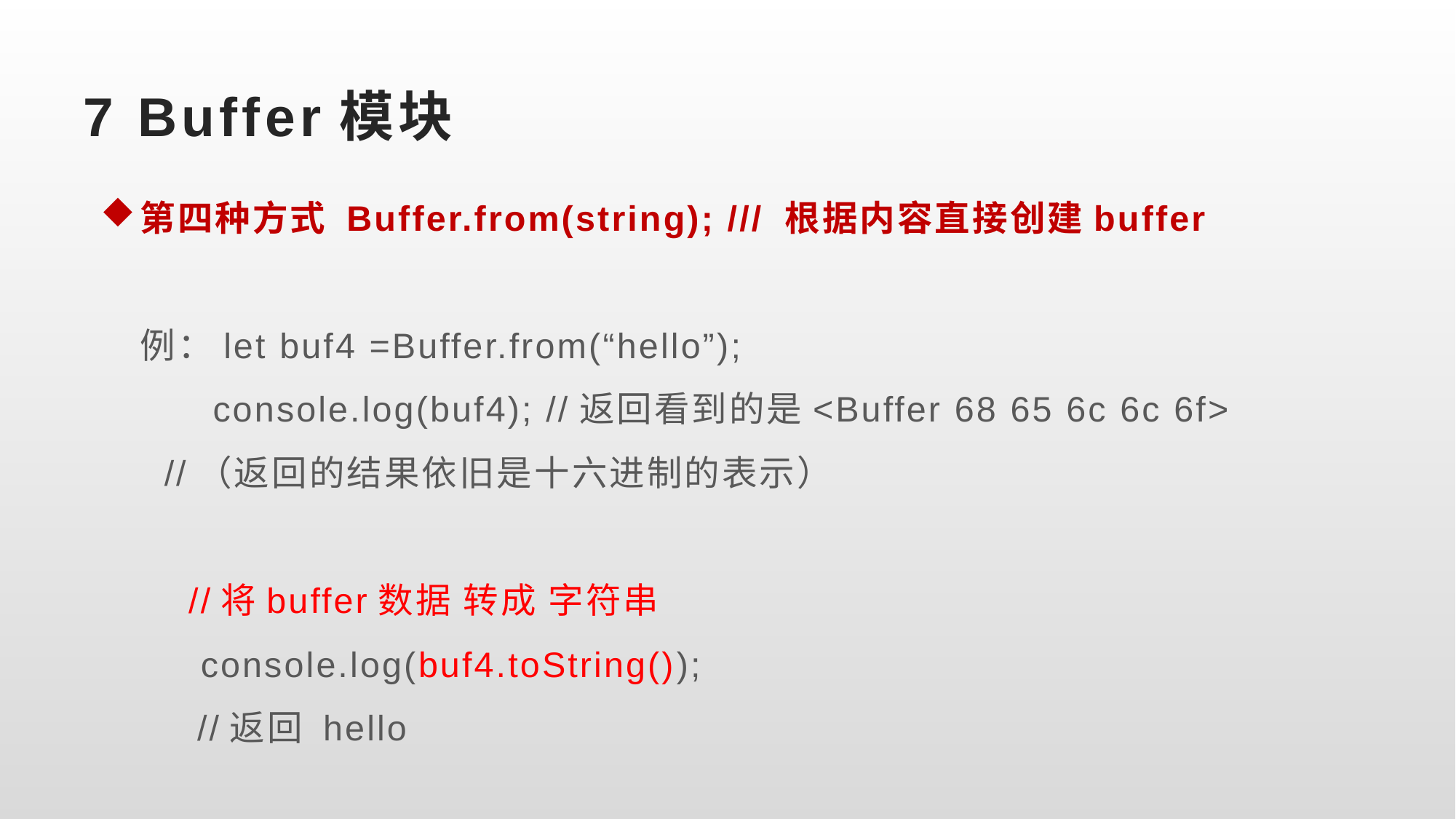

# 7 Buffer模块
第四种方式 Buffer.from(string); /// 根据内容直接创建buffer

	例：let buf4 =Buffer.from(“hello”);
	      console.log(buf4); //返回看到的是<Buffer 68 65 6c 6c 6f>
					  //（返回的结果依旧是十六进制的表示）

	    //将buffer数据 转成 字符串
	     console.log(buf4.toString());
        //返回 hello